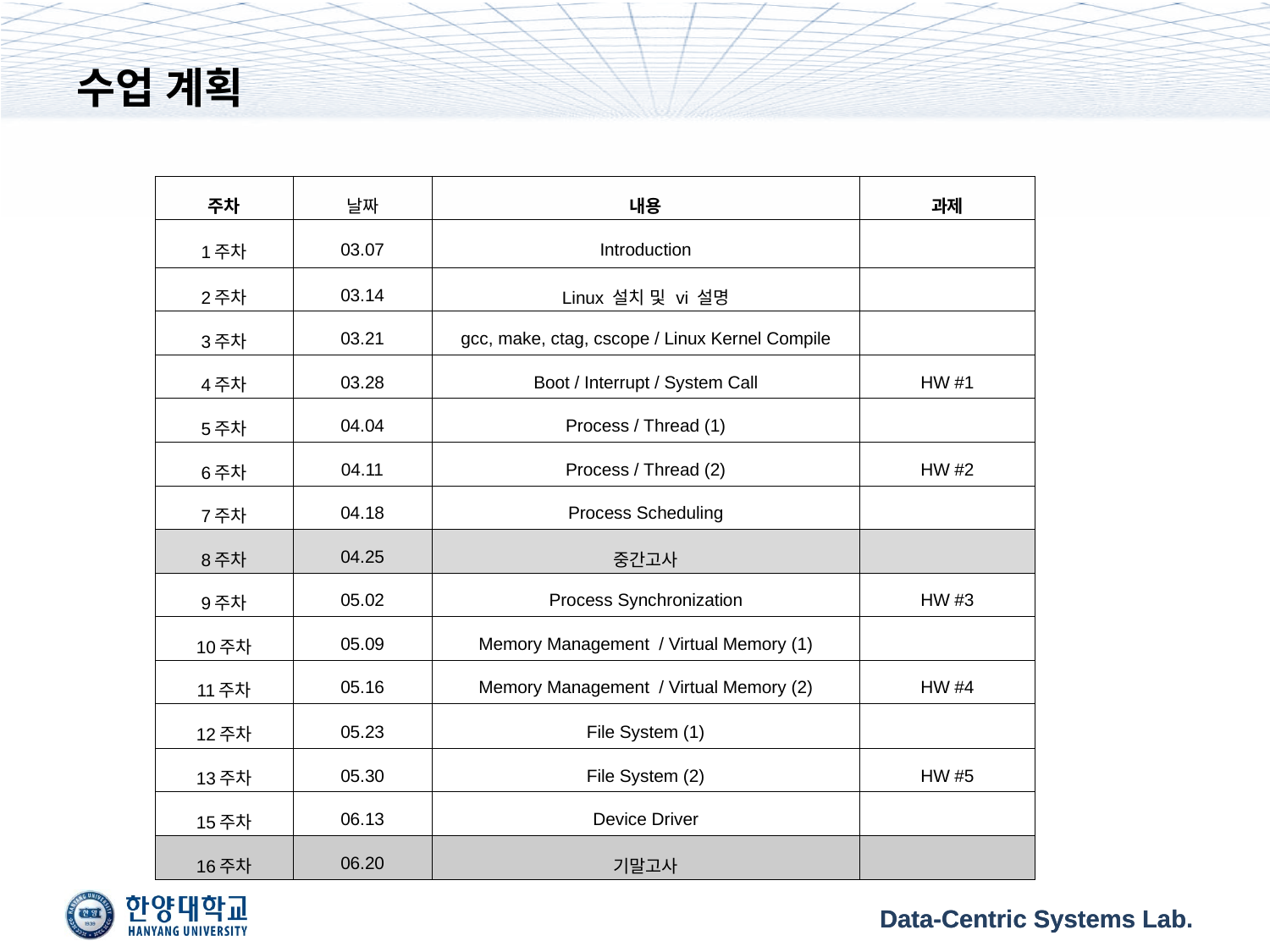

# 수업 계획
| 주차 | 날짜 | 내용 | 과제 |
| --- | --- | --- | --- |
| 1주차 | 03.07 | Introduction |  |
| 2주차 | 03.14 | Linux 설치 및 vi 설명 |  |
| 3주차 | 03.21 | gcc, make, ctag, cscope / Linux Kernel Compile |  |
| 4주차 | 03.28 | Boot / Interrupt / System Call | HW #1 |
| 5주차 | 04.04 | Process / Thread (1) |  |
| 6주차 | 04.11 | Process / Thread (2) | HW #2 |
| 7주차 | 04.18 | Process Scheduling |  |
| 8주차 | 04.25 | 중간고사 |  |
| 9주차 | 05.02 | Process Synchronization | HW #3 |
| 10주차 | 05.09 | Memory Management / Virtual Memory (1) |  |
| 11주차 | 05.16 | Memory Management / Virtual Memory (2) | HW #4 |
| 12주차 | 05.23 | File System (1) |  |
| 13주차 | 05.30 | File System (2) | HW #5 |
| 15주차 | 06.13 | Device Driver |  |
| 16주차 | 06.20 | 기말고사 |  |